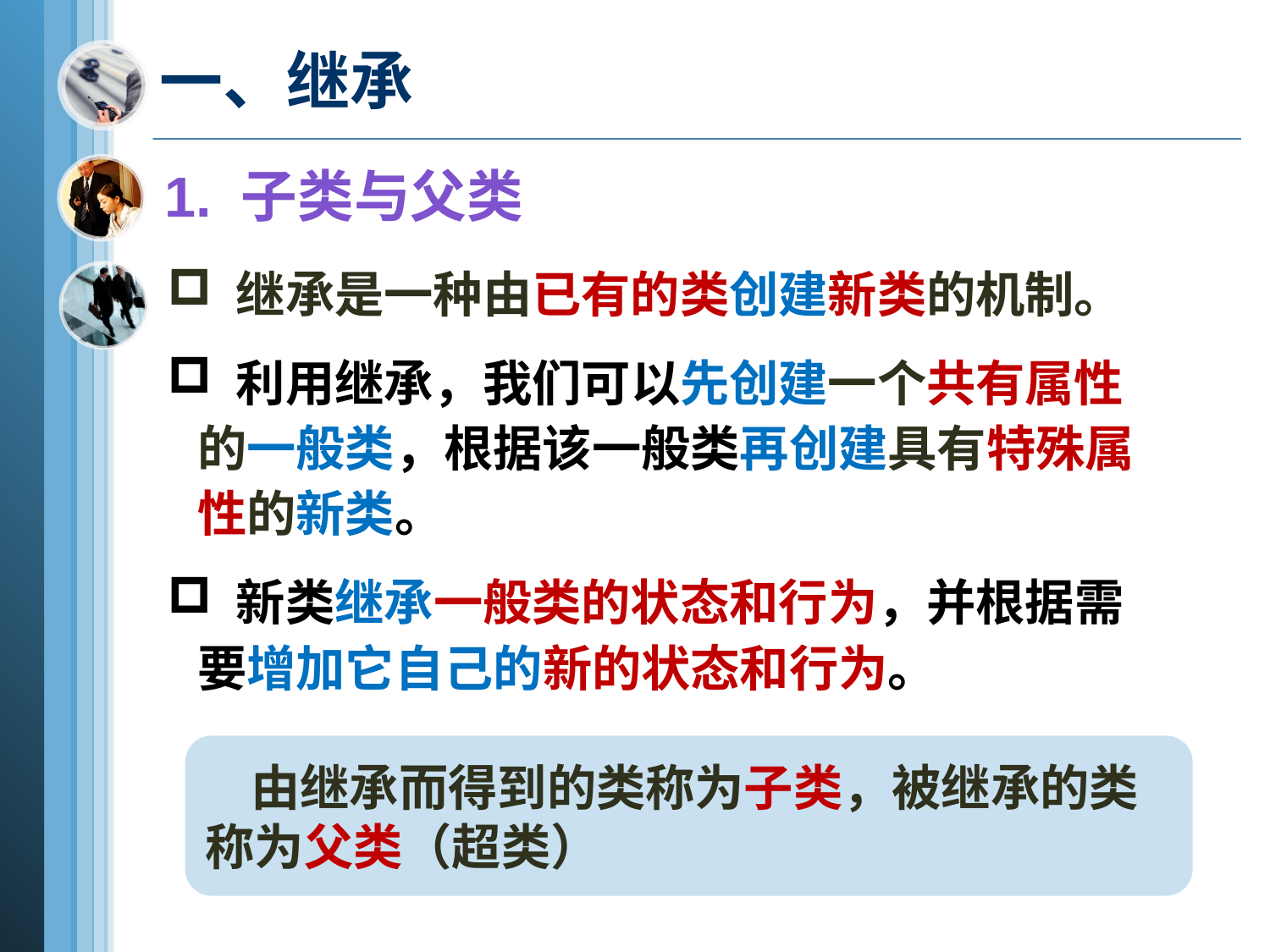

# 一、继承
1. 子类与父类
 继承是一种由已有的类创建新类的机制。
 利用继承，我们可以先创建一个共有属性的一般类，根据该一般类再创建具有特殊属性的新类。
 新类继承一般类的状态和行为，并根据需要增加它自己的新的状态和行为。

   由继承而得到的类称为子类，被继承的类
称为父类（超类）